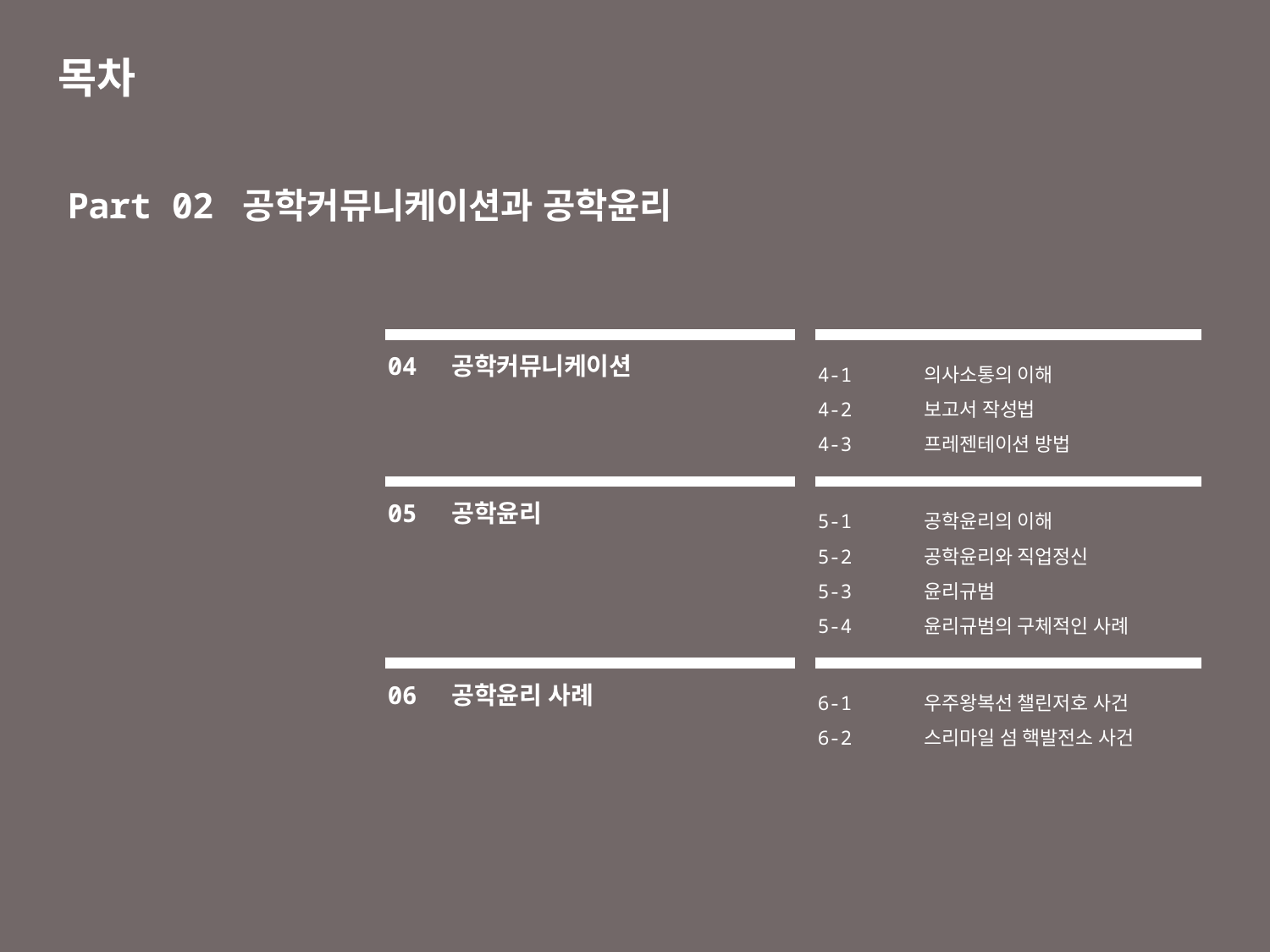

# 목차
Part 02 공학커뮤니케이션과 공학윤리
04  공학커뮤니케이션
4-1      의사소통의 이해
4-2      보고서 작성법
4-3      프레젠테이션 방법
05  공학윤리
5-1      공학윤리의 이해
5-2      공학윤리와 직업정신
5-3      윤리규범
5-4      윤리규범의 구체적인 사례
06  공학윤리 사례
6-1      우주왕복선 챌린저호 사건
6-2      스리마일 섬 핵발전소 사건